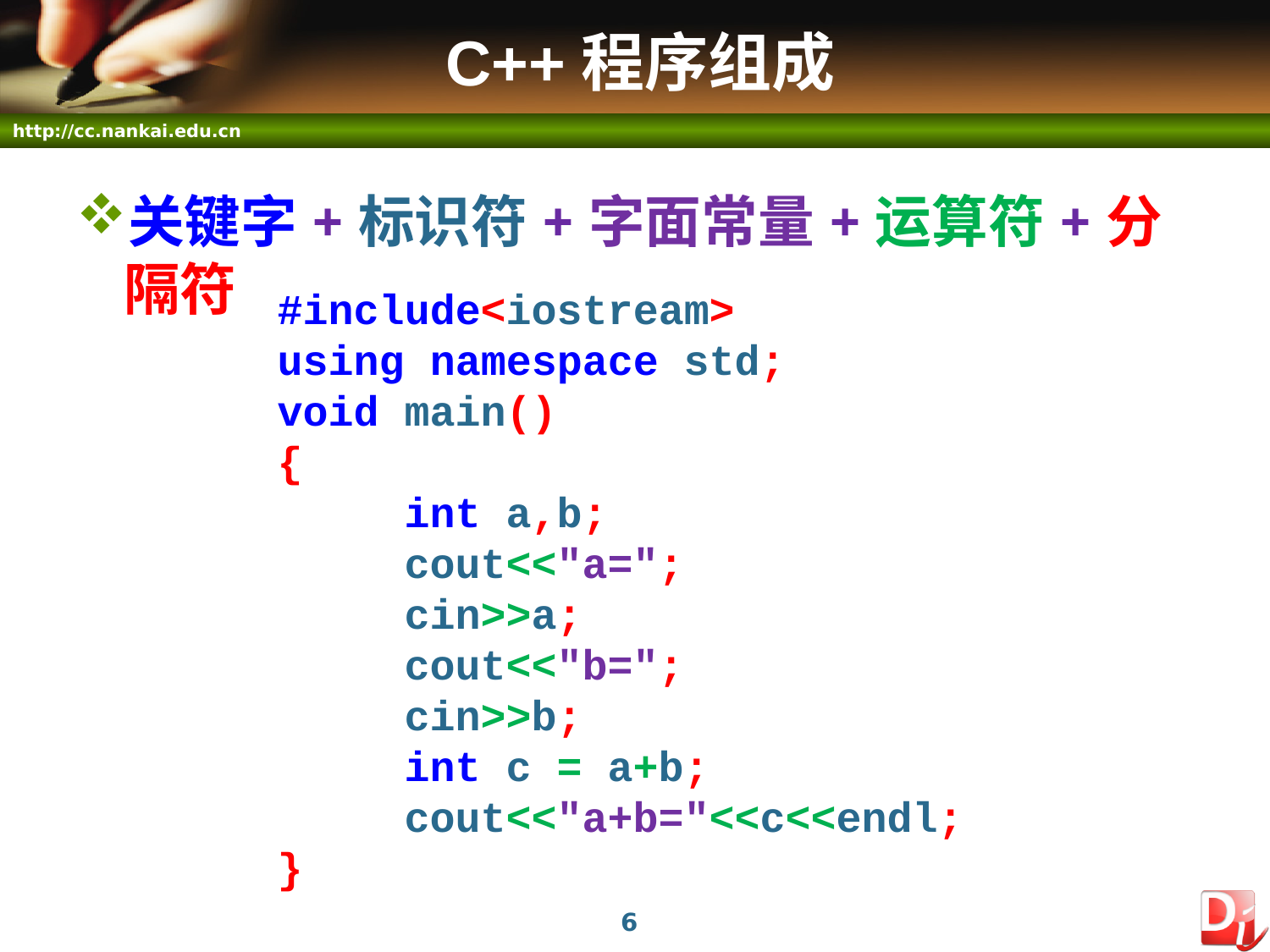

# C++程序组成
关键字+标识符+字面常量+运算符+分隔符
#include<iostream>
using namespace std;
void main()
{
	int a,b;
	cout<<"a=";
	cin>>a;
	cout<<"b=";
	cin>>b;
	int c = a+b;
	cout<<"a+b="<<c<<endl;
}
6